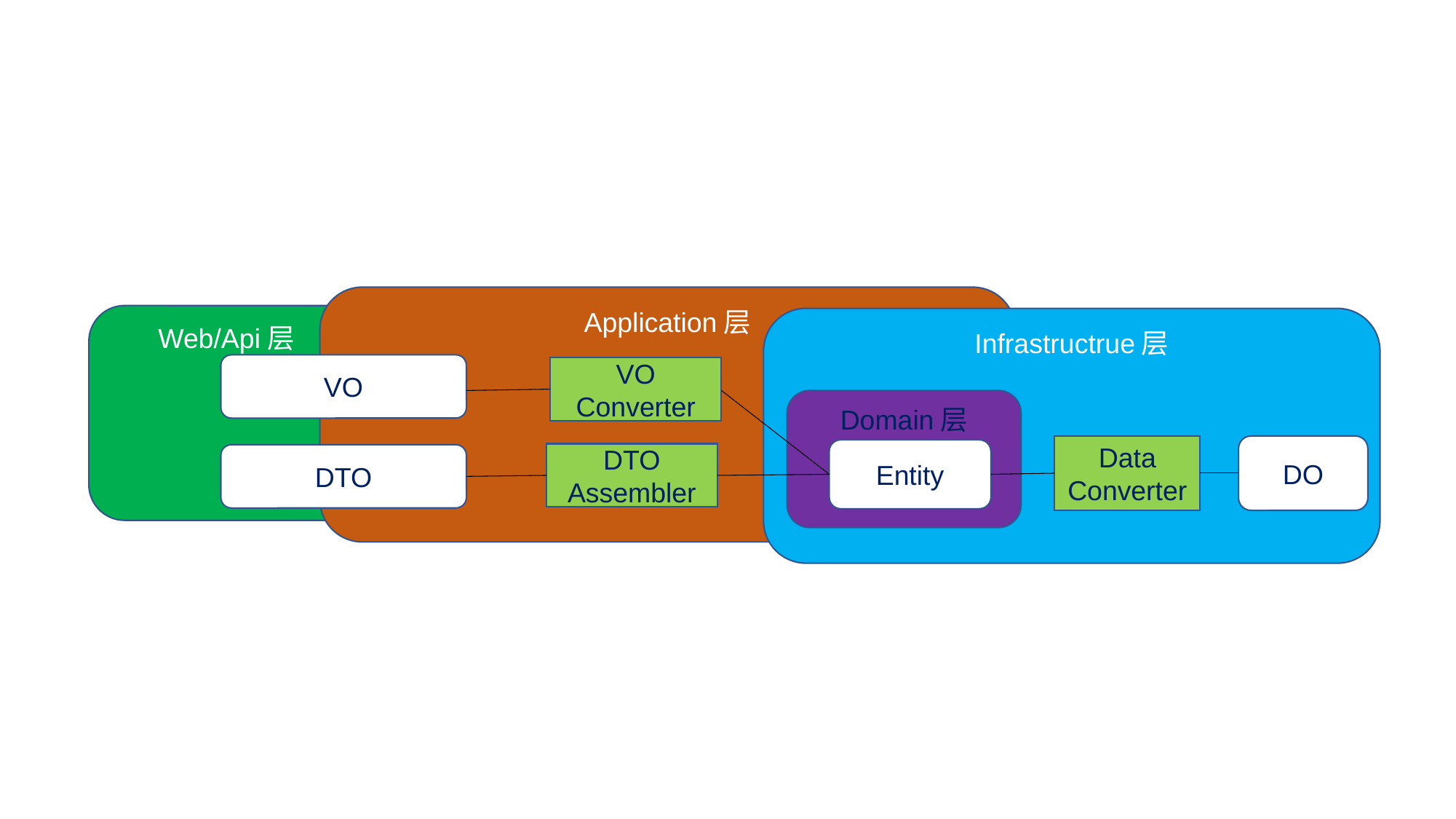

Application层
Web/Api层
Infrastructrue层
VO
VO
Converter
Domain层
Data
Converter
DO
Entity
DTO
Assembler
DTO